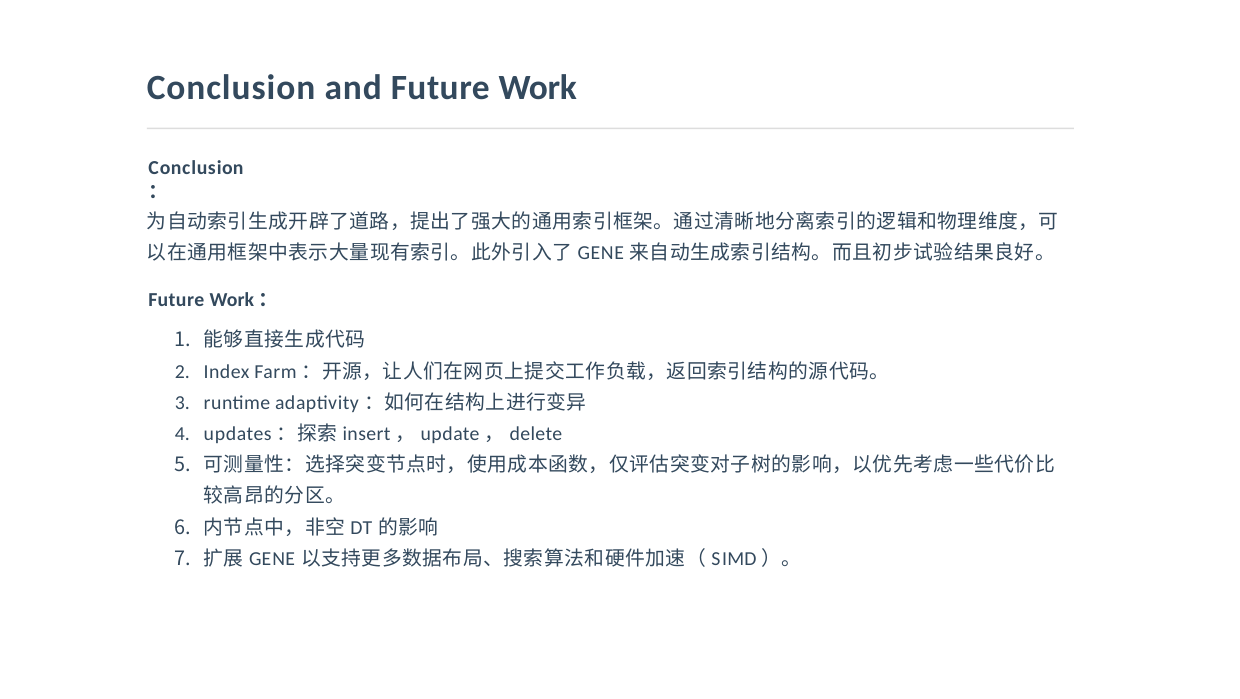

Conclusion and Future Work

Conclusion：
为自动索引生成开辟了道路，提出了强大的通用索引框架。通过清晰地分离索引的逻辑和物理维度，可 以在通用框架中表示大量现有索引。此外引入了GENE来自动生成索引结构。而且初步试验结果良好。
Future Work：

能够直接生成代码
Index Farm：开源，让人们在网页上提交工作负载，返回索引结构的源代码。
runtime adaptivity：如何在结构上进行变异
updates：探索insert，update，delete
可测量性：选择突变节点时，使用成本函数，仅评估突变对子树的影响，以优先考虑一些代价比 较高昂的分区。
内节点中，非空DT的影响
扩展GENE以支持更多数据布局、搜索算法和硬件加速（SIMD）。